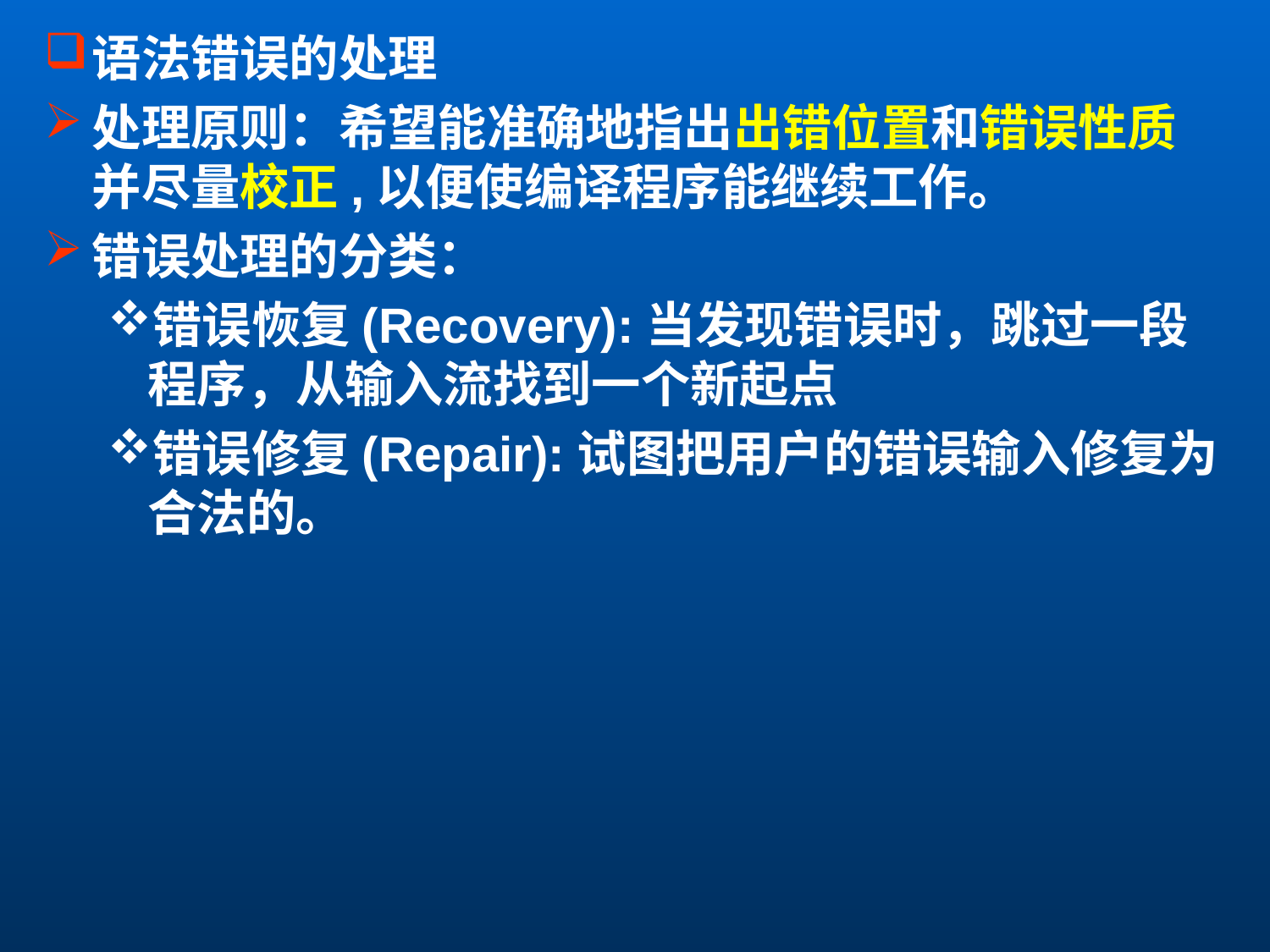

语法错误的处理
处理原则：希望能准确地指出出错位置和错误性质并尽量校正,以便使编译程序能继续工作。
错误处理的分类：
错误恢复(Recovery):当发现错误时，跳过一段程序，从输入流找到一个新起点
错误修复(Repair):试图把用户的错误输入修复为合法的。